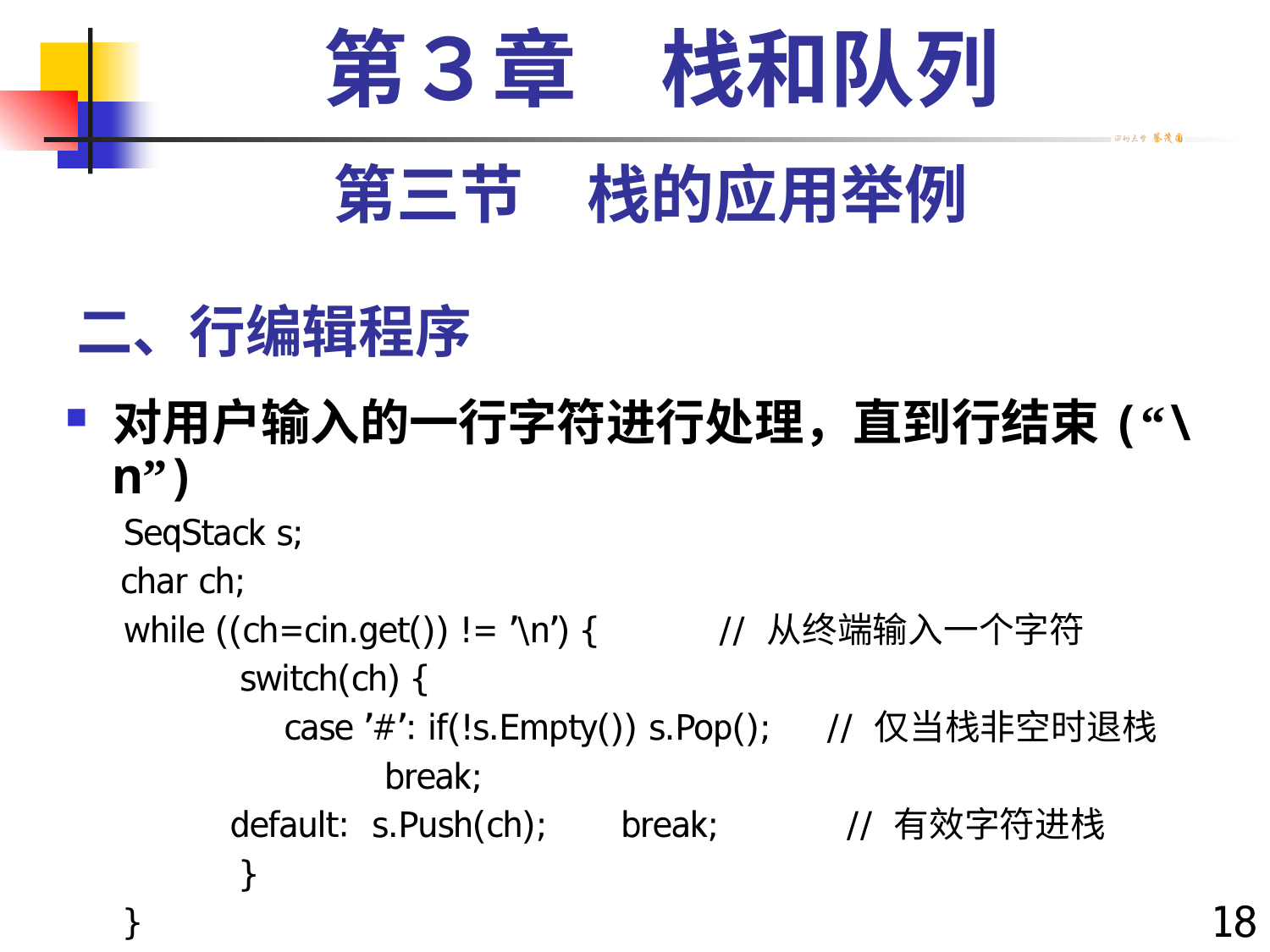

第３章　栈和队列
第三节　栈的应用举例
# 二、行编辑程序
对用户输入的一行字符进行处理，直到行结束(“\n”)
	 SeqStack s;
     char ch;
	 while ((ch=cin.get()) != ’\n’) {           // 从终端输入一个字符
		switch(ch) {
		    case ’#’: if(!s.Empty()) s.Pop();     // 仅当栈非空时退栈
                             break;
               default:  s.Push(ch);	break;	         // 有效字符进栈
		}
	 }
18